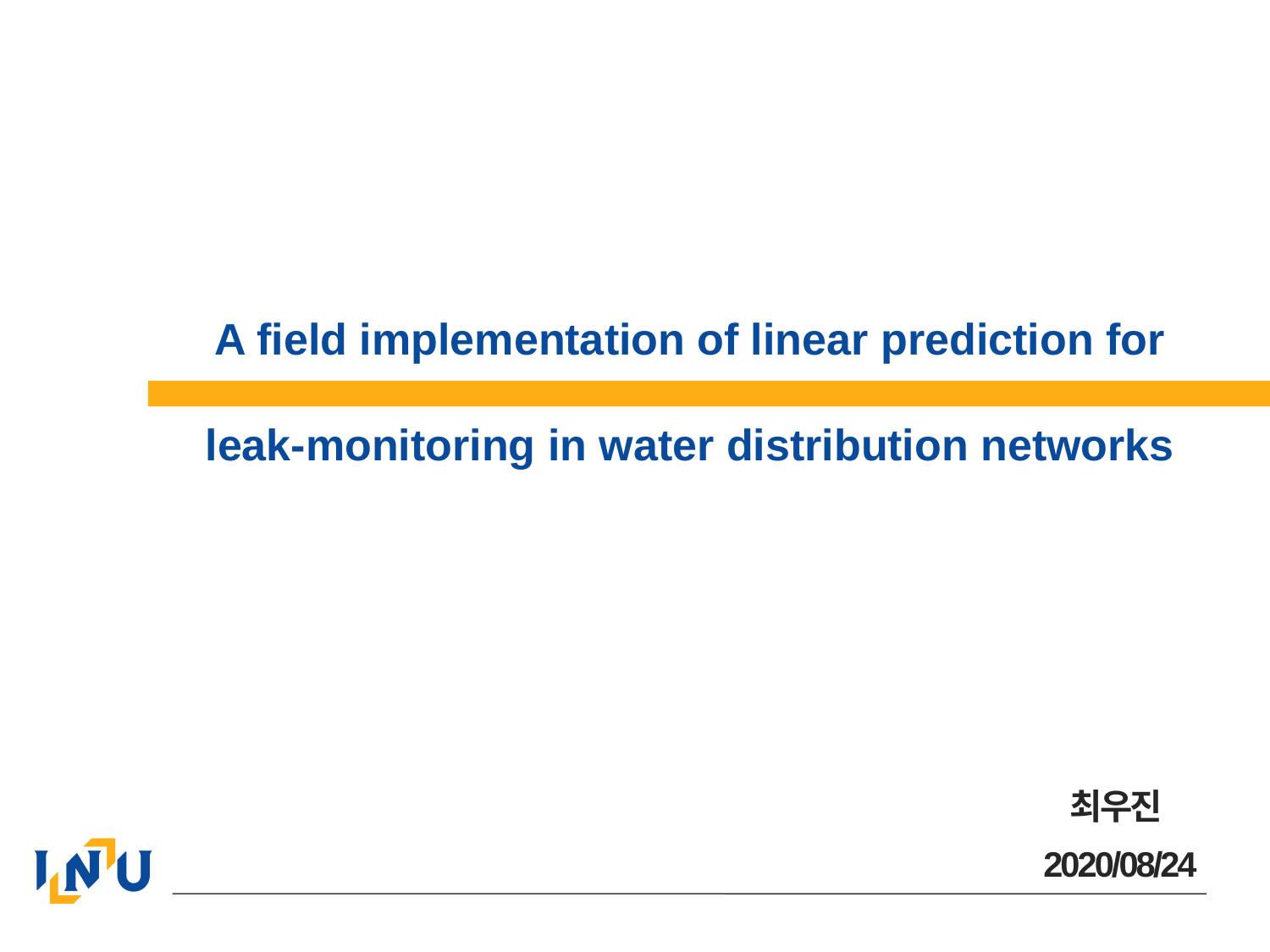

# A field implementation of linear prediction for leak-monitoring in water distribution networks
최우진
2020/08/24